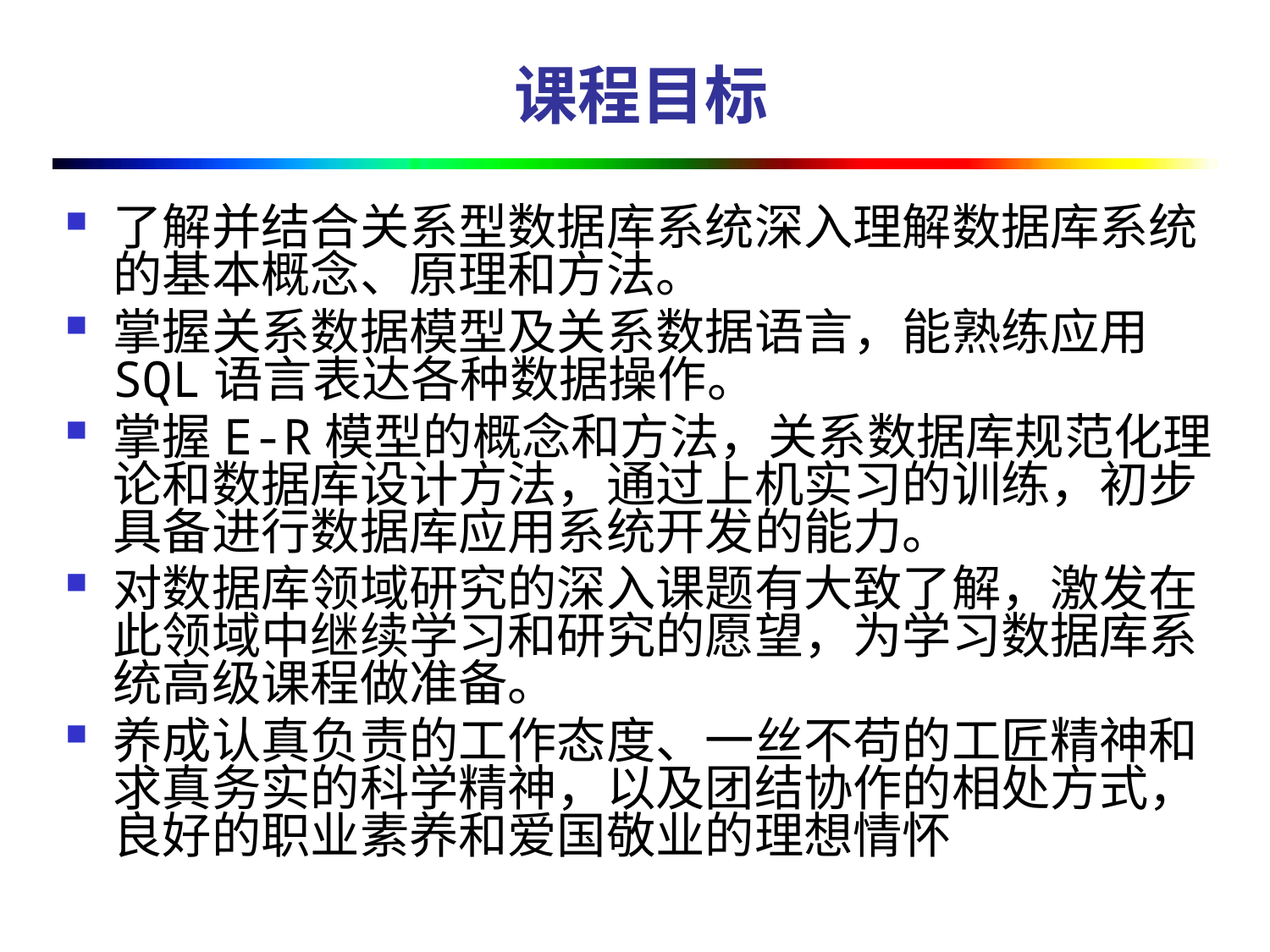

# 课程目标
了解并结合关系型数据库系统深入理解数据库系统的基本概念、原理和方法。
掌握关系数据模型及关系数据语言，能熟练应用SQL语言表达各种数据操作。
掌握E-R模型的概念和方法，关系数据库规范化理论和数据库设计方法，通过上机实习的训练，初步具备进行数据库应用系统开发的能力。
对数据库领域研究的深入课题有大致了解，激发在此领域中继续学习和研究的愿望，为学习数据库系统高级课程做准备。
养成认真负责的工作态度、一丝不苟的工匠精神和求真务实的科学精神，以及团结协作的相处方式，良好的职业素养和爱国敬业的理想情怀